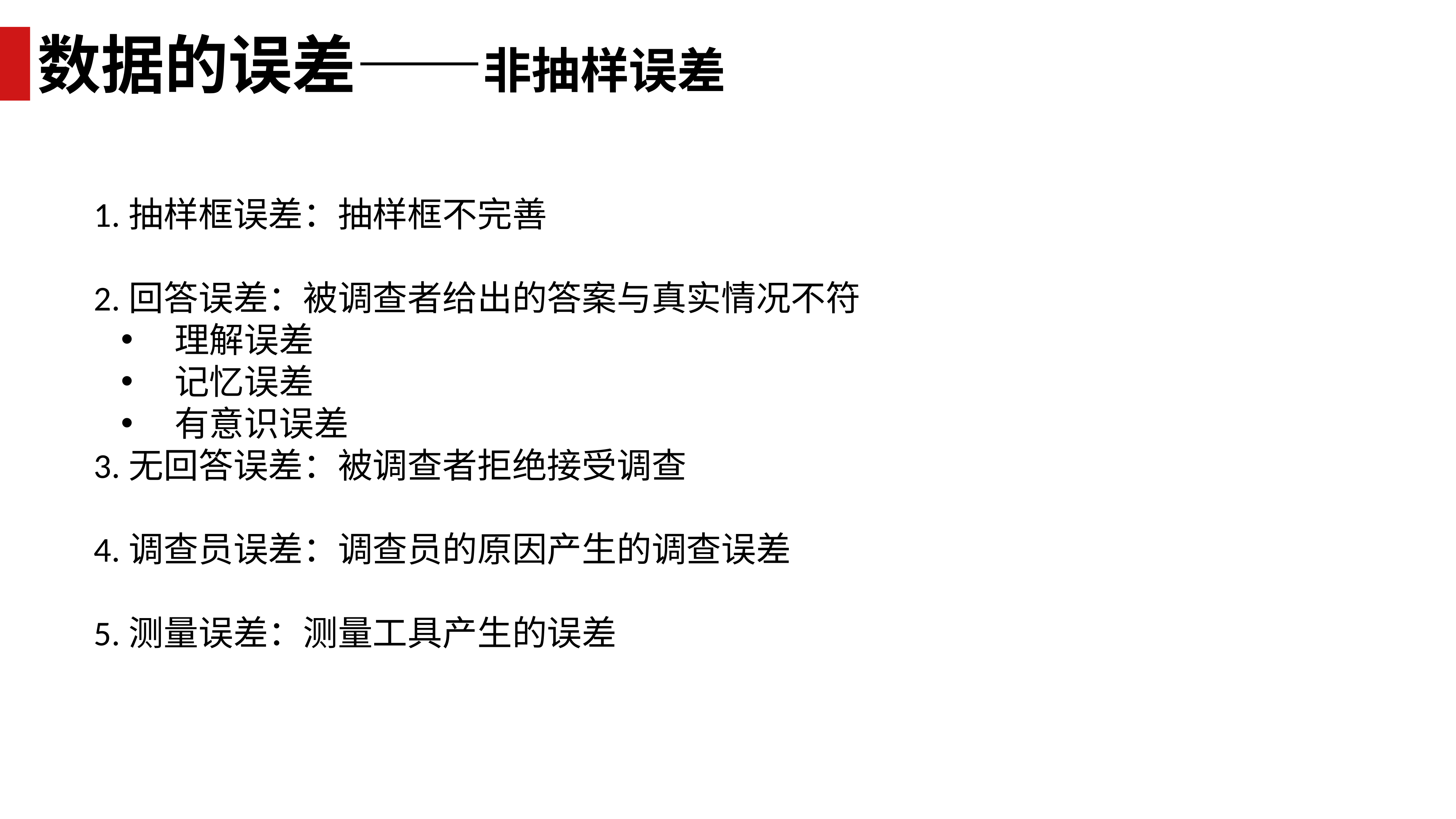

数据的误差——非抽样误差

1.抽样框误差：抽样框不完善

2.回答误差：被调查者给出的答案与真实情况不符
理解误差
记忆误差
有意识误差
3.无回答误差：被调查者拒绝接受调查

4.调查员误差：调查员的原因产生的调查误差

5.测量误差：测量工具产生的误差
43